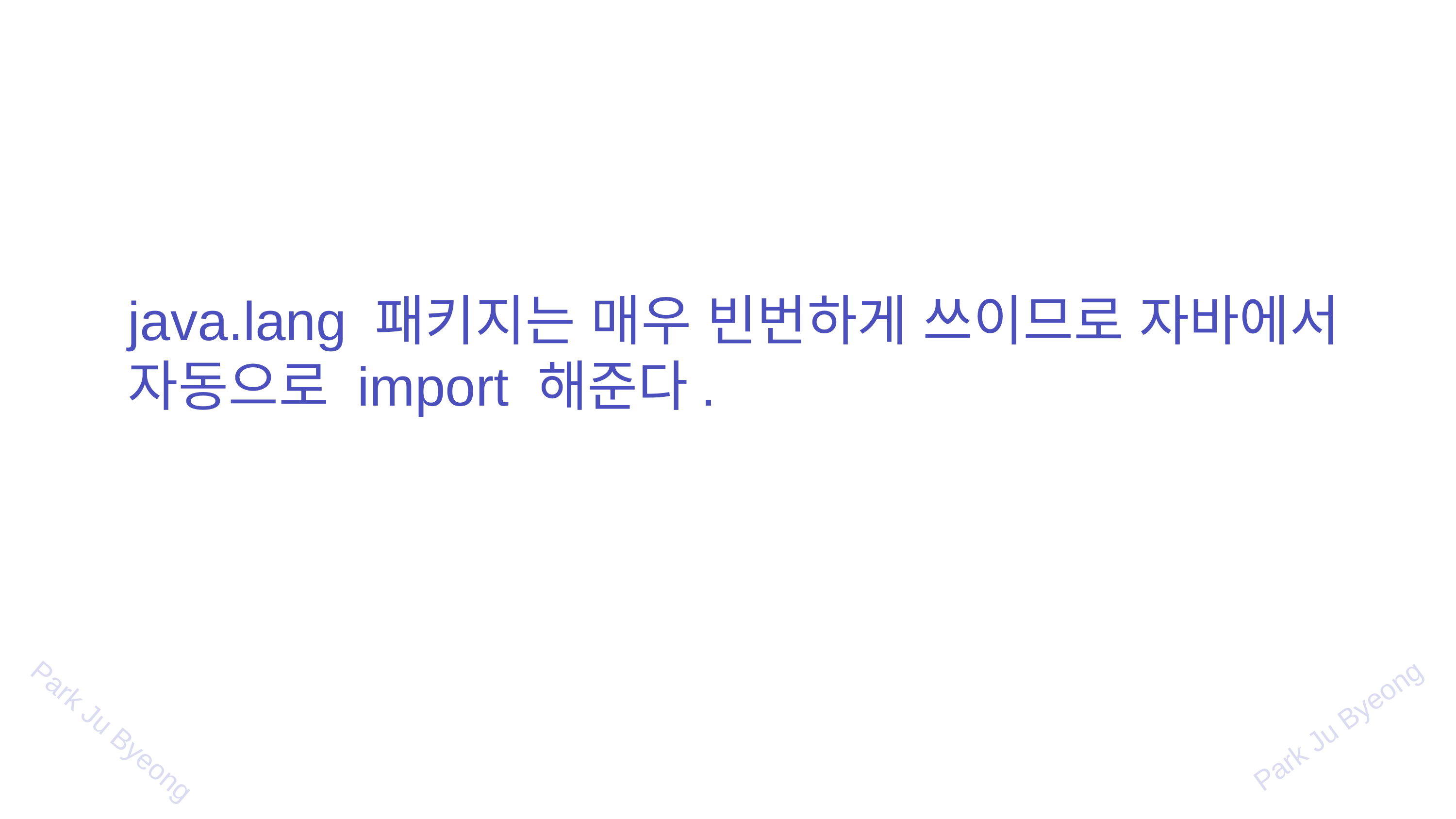

java.lang 패키지는 매우 빈번하게 쓰이므로 자바에서
자동으로 import 해준다.